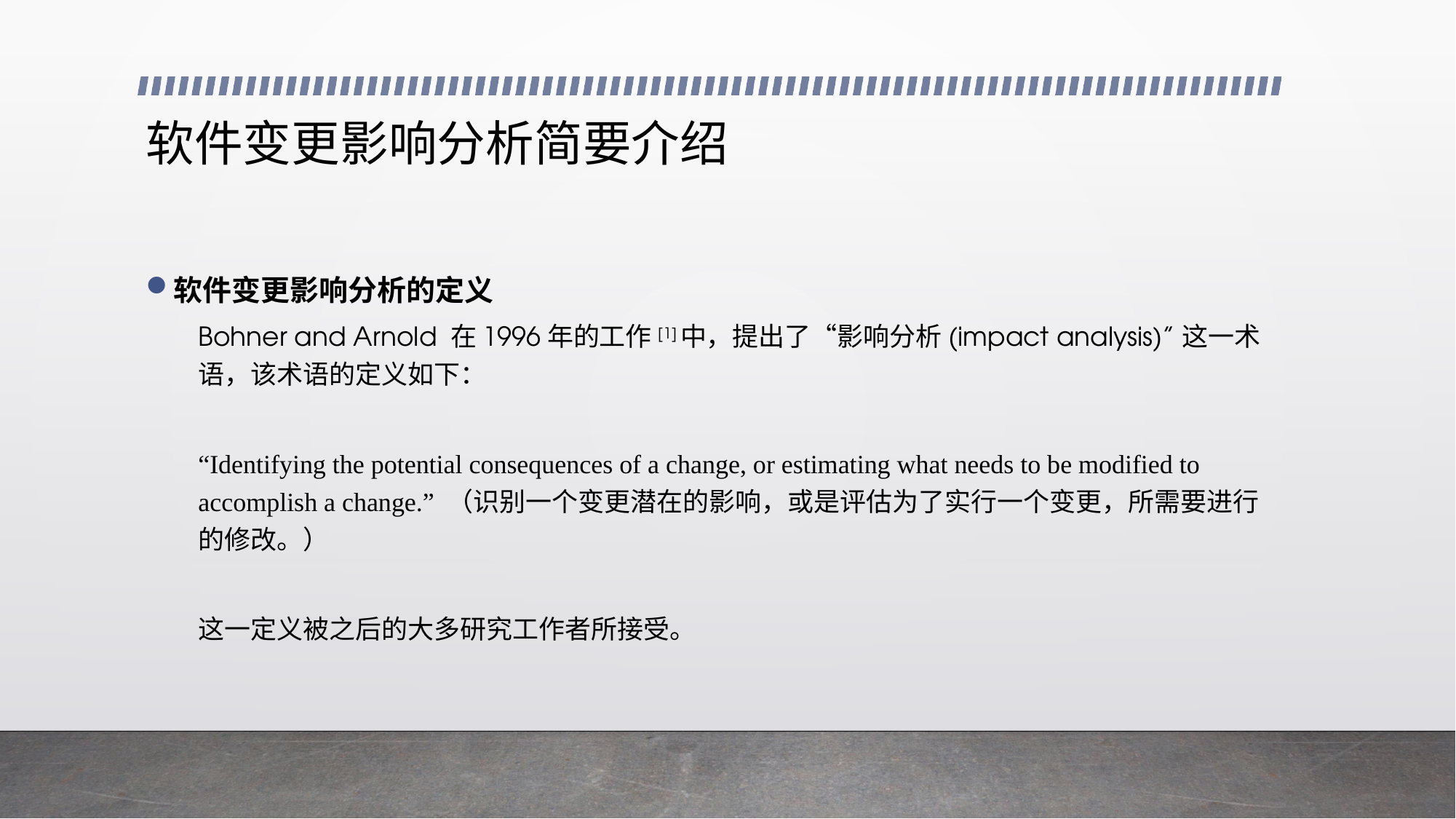

# 软件变更影响分析简要介绍
软件变更影响分析的定义
Bohner and Arnold 在1996年的工作[1]中，提出了“影响分析(impact analysis)”这一术语，该术语的定义如下：

	“Identifying the potential consequences of a change, or estimating what needs to be modified to accomplish a change.” （识别一个变更潜在的影响，或是评估为了实行一个变更，所需要进行的修改。）

这一定义被之后的大多研究工作者所接受。